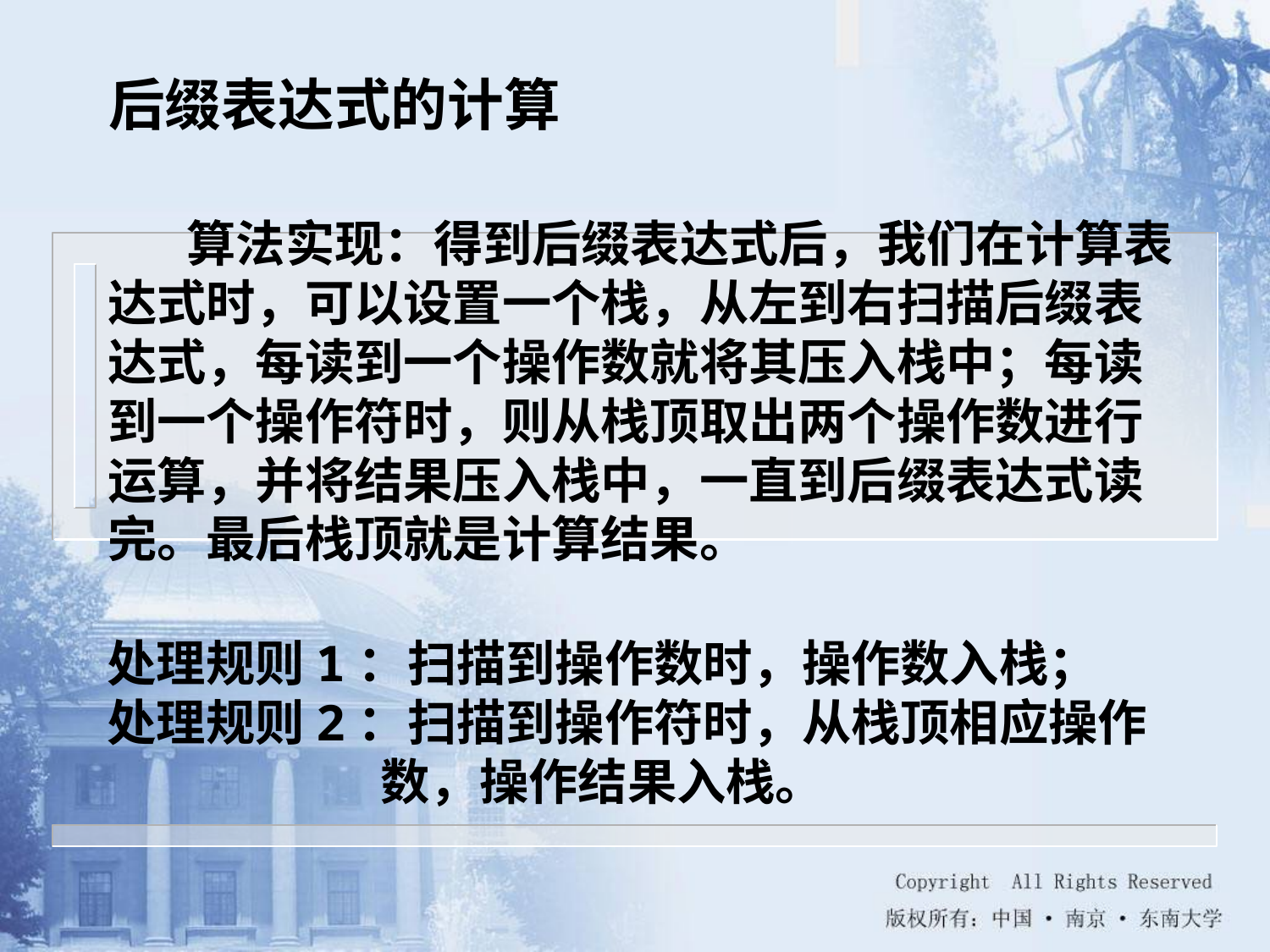

后缀表达式的计算
算法实现：得到后缀表达式后，我们在计算表达式时，可以设置一个栈，从左到右扫描后缀表达式，每读到一个操作数就将其压入栈中；每读到一个操作符时，则从栈顶取出两个操作数进行运算，并将结果压入栈中，一直到后缀表达式读完。最后栈顶就是计算结果。
处理规则1：扫描到操作数时，操作数入栈；
处理规则2：扫描到操作符时，从栈顶相应操作数，操作结果入栈。